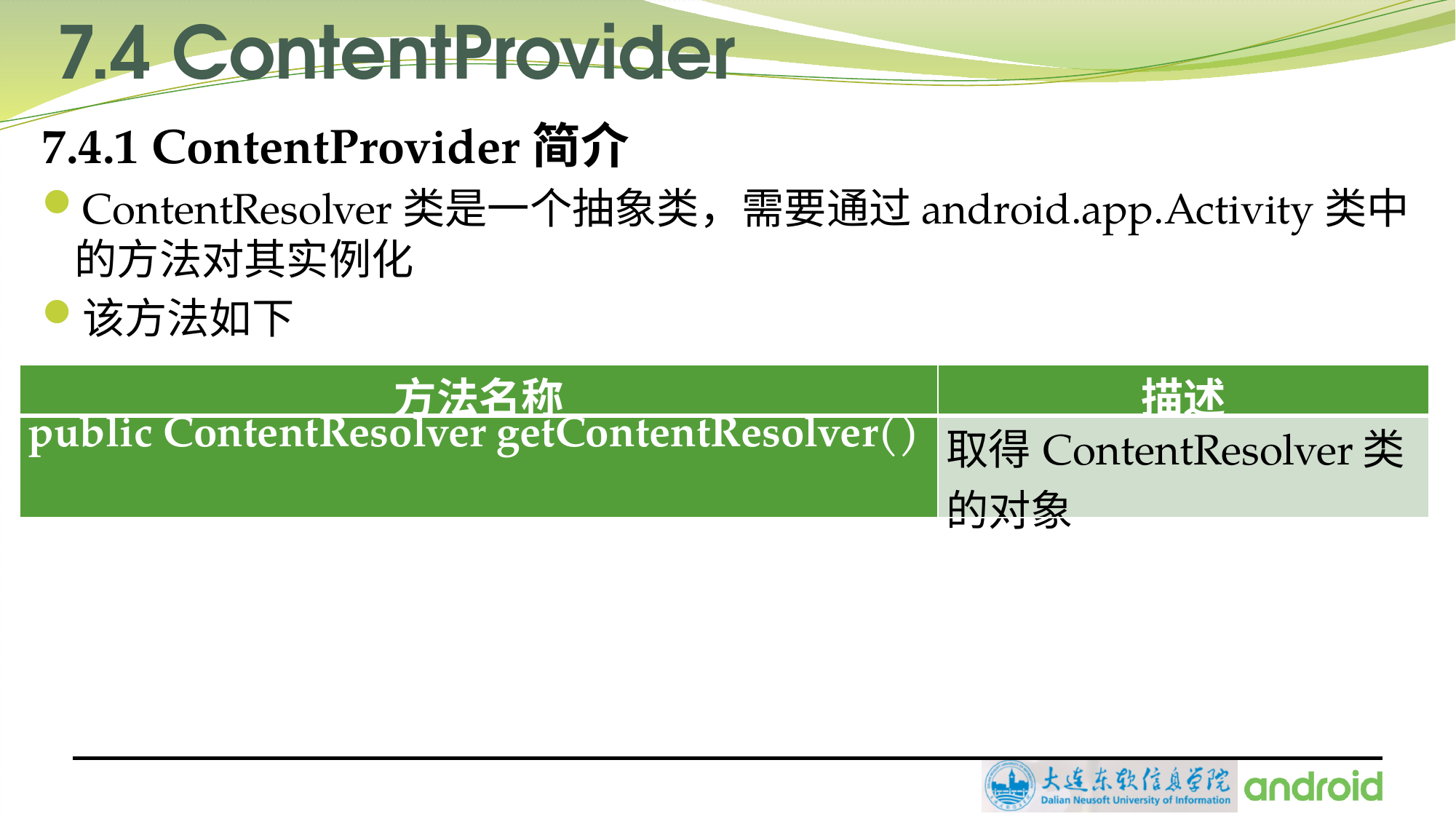

# 7.4 ContentProvider
7.4.1 ContentProvider简介
ContentResolver类是一个抽象类，需要通过android.app.Activity类中的方法对其实例化
该方法如下

| 方法名称 | 描述 |
| --- | --- |
| public ContentResolver getContentResolver() | 取得ContentResolver类的对象 |